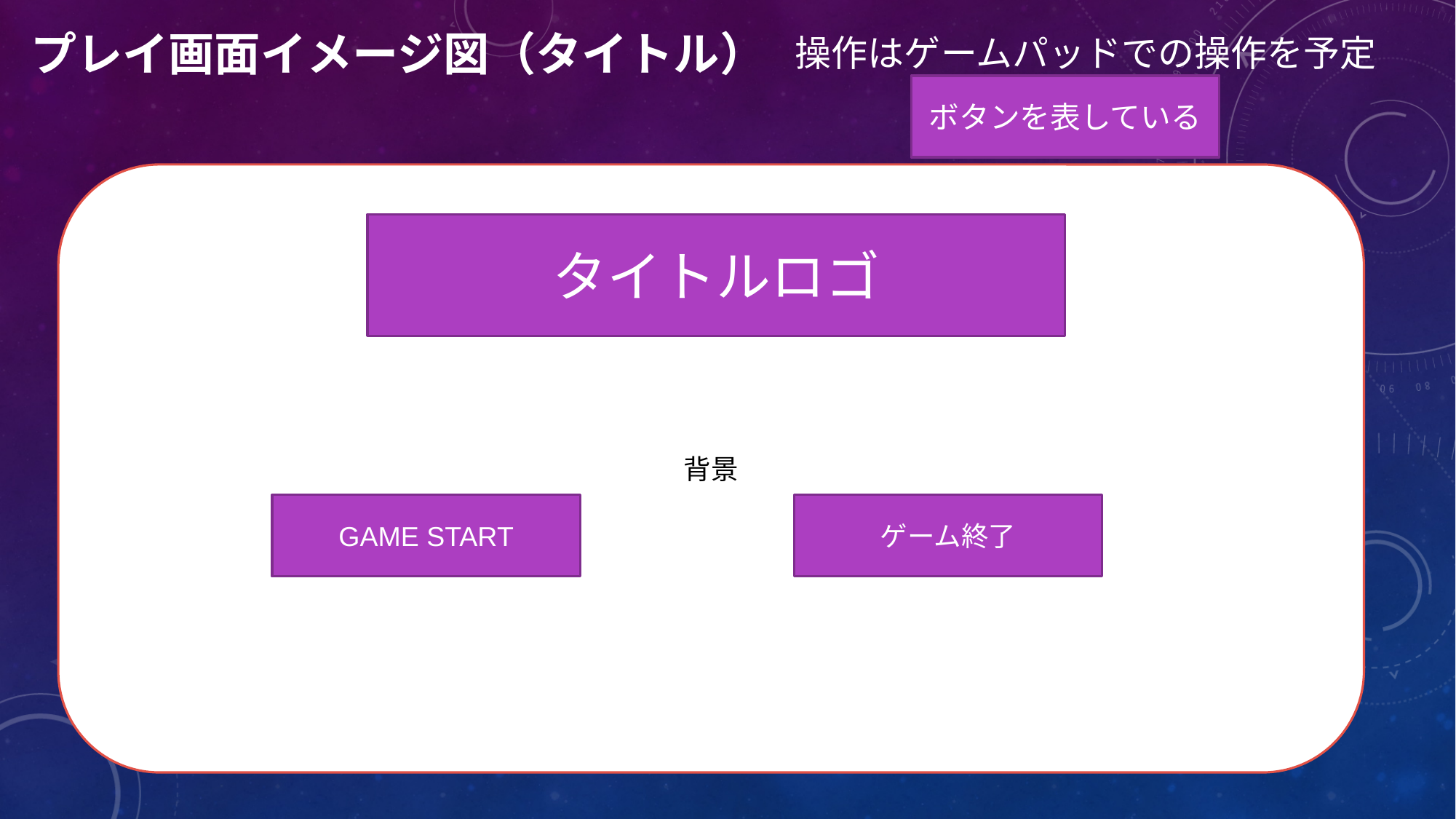

# プレイ画面イメージ図（タイトル）
操作はゲームパッドでの操作を予定
ボタンを表している
背景
タイトルロゴ
GAME START
ゲーム終了